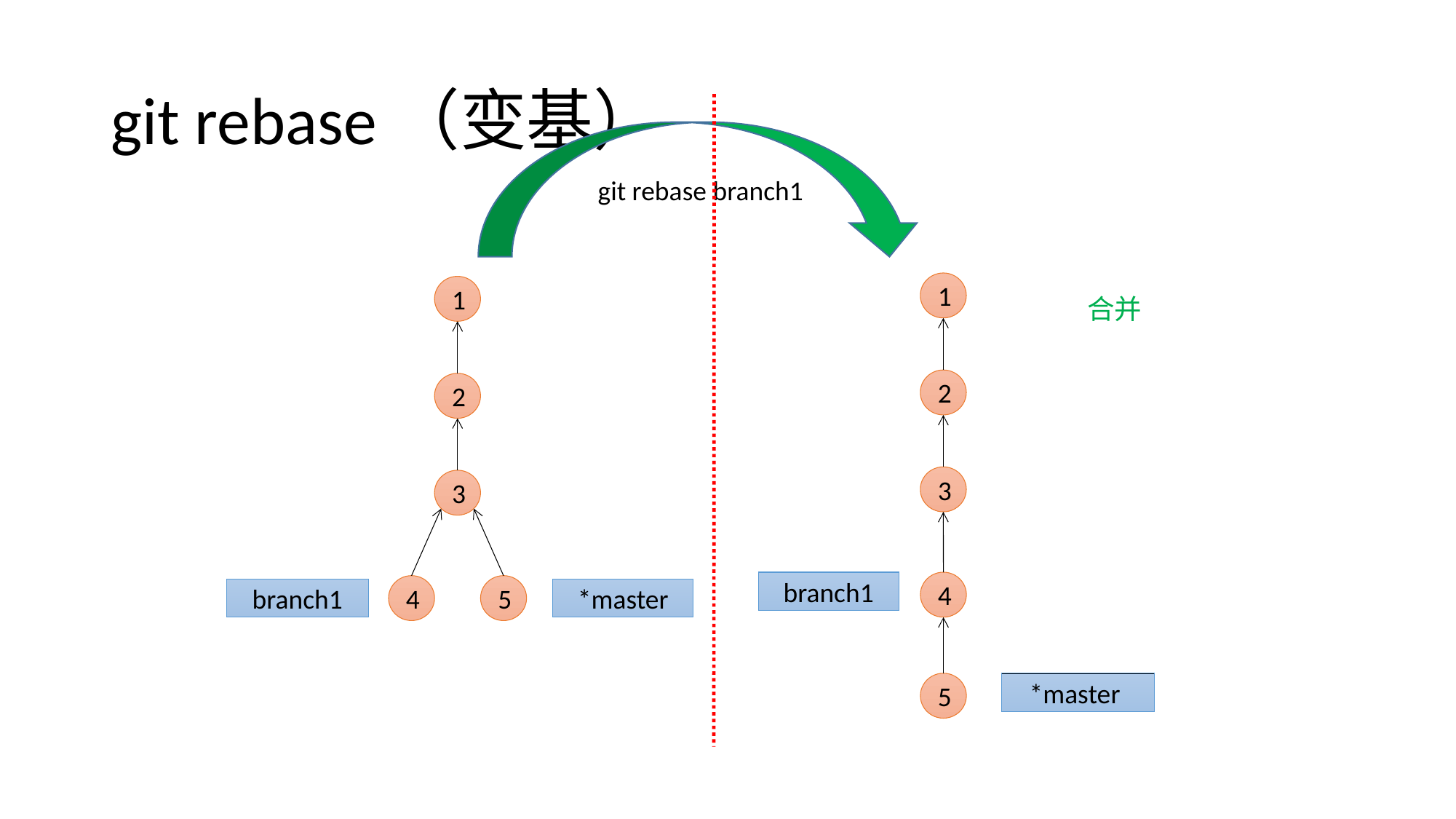

# git rebase（变基）
git rebase branch1
1
2
3
branch1
4
5
*master
1
2
3
4
5
branch1
*master
合并